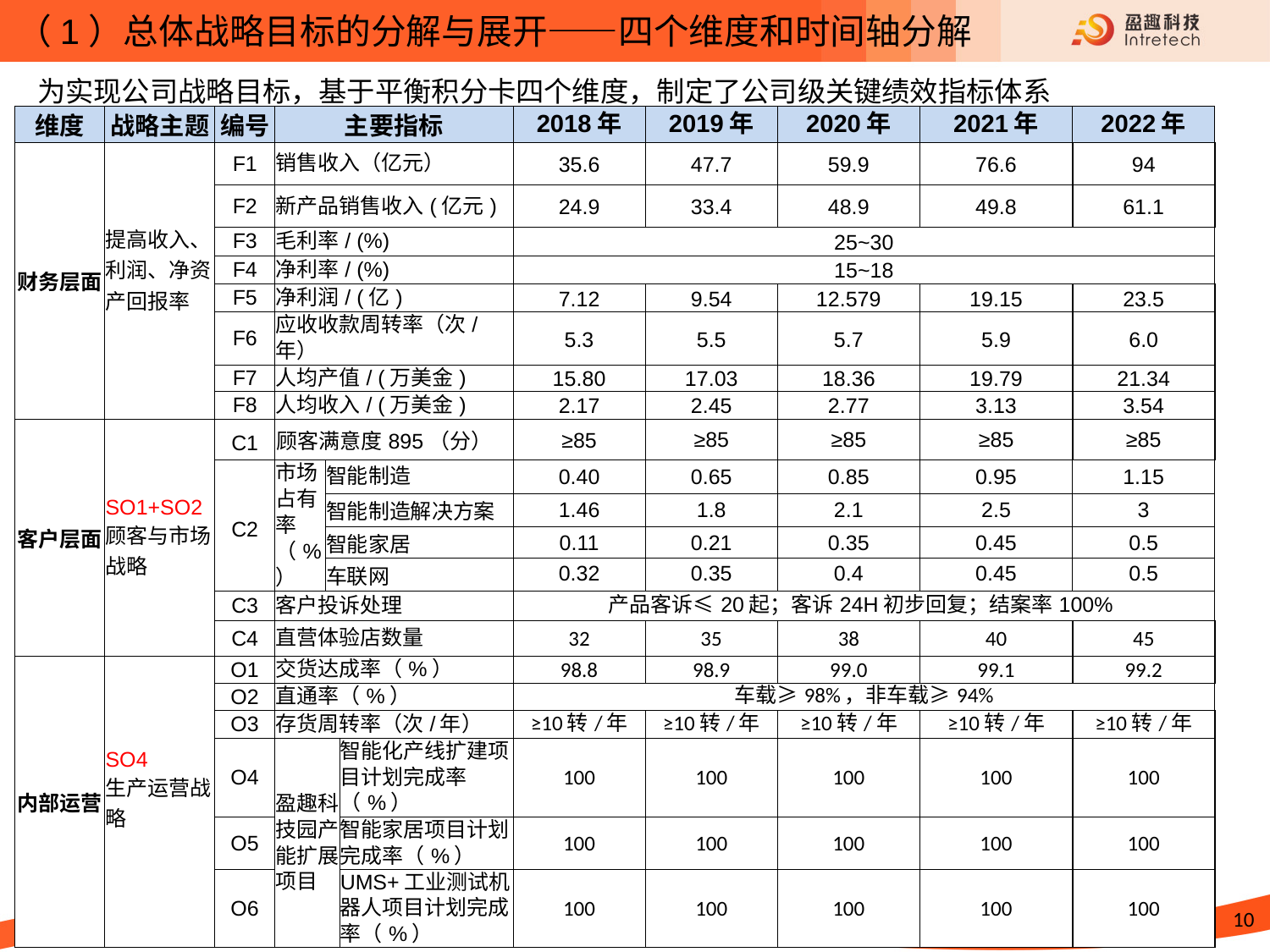

（1）总体战略目标的分解与展开——四个维度和时间轴分解
# 为实现公司战略目标，基于平衡积分卡四个维度，制定了公司级关键绩效指标体系
| 维度 | 战略主题 | 编号 | 主要指标 |  |  | 2018年 | 2019年 | 2020年 | 2021年 | 2022年 |
| --- | --- | --- | --- | --- | --- | --- | --- | --- | --- | --- |
| 财务层面 | 提高收入、利润、净资产回报率 | F1 | 销售收入（亿元） |  |  | 35.6 | 47.7 | 59.9 | 76.6 | 94 |
|  |  | F2 | 新产品销售收入(亿元) |  |  | 24.9 | 33.4 | 48.9 | 49.8 | 61.1 |
|  |  | F3 | 毛利率/ (%) |  |  | 25~30 |  |  |  |  |
|  |  | F4 | 净利率/ (%) |  |  | 15~18 |  |  |  |  |
|  |  | F5 | 净利润/ (亿) |  |  | 7.12 | 9.54 | 12.579 | 19.15 | 23.5 |
|  |  | F6 | 应收收款周转率（次/年） |  |  | 5.3 | 5.5 | 5.7 | 5.9 | 6.0 |
|  |  | F7 | 人均产值/ (万美金) |  |  | 15.80 | 17.03 | 18.36 | 19.79 | 21.34 |
|  |  | F8 | 人均收入/ (万美金) |  |  | 2.17 | 2.45 | 2.77 | 3.13 | 3.54 |
| 客户层面 | SO1+SO2顾客与市场战略 | C1 | 顾客满意度895（分） |  |  | ≥85 | ≥85 | ≥85 | ≥85 | ≥85 |
|  |  | C2 | 市场占有率（%） | 智能制造 |  | 0.40 | 0.65 | 0.85 | 0.95 | 1.15 |
|  |  |  |  | 智能制造解决方案 |  | 1.46 | 1.8 | 2.1 | 2.5 | 3 |
|  |  |  |  | 智能家居 |  | 0.11 | 0.21 | 0.35 | 0.45 | 0.5 |
|  |  |  |  | 车联网 |  | 0.32 | 0.35 | 0.4 | 0.45 | 0.5 |
|  |  | C3 | 客户投诉处理 |  |  | 产品客诉≤20起；客诉24H初步回复；结案率100% |  |  |  |  |
|  |  | C4 | 直营体验店数量 |  |  | 32 | 35 | 38 | 40 | 45 |
| 内部运营 | SO4 生产运营战略 | O1 | 交货达成率（%） |  |  | 98.8 | 98.9 | 99.0 | 99.1 | 99.2 |
|  |  | O2 | 直通率（%） |  |  | 车载≥98%，非车载≥94% |  |  |  |  |
|  |  | O3 | 存货周转率（次/年） |  |  | ≥10转/年 | ≥10转/年 | ≥10转/年 | ≥10转/年 | ≥10转/年 |
|  |  | O4 | 盈趣科技园产能扩展项目 |  | 智能化产线扩建项目计划完成率（%） | 100 | 100 | 100 | 100 | 100 |
|  |  | O5 |  |  | 智能家居项目计划完成率（%） | 100 | 100 | 100 | 100 | 100 |
|  |  | O6 |  |  | UMS+工业测试机器人项目计划完成率（%） | 100 | 100 | 100 | 100 | 100 |